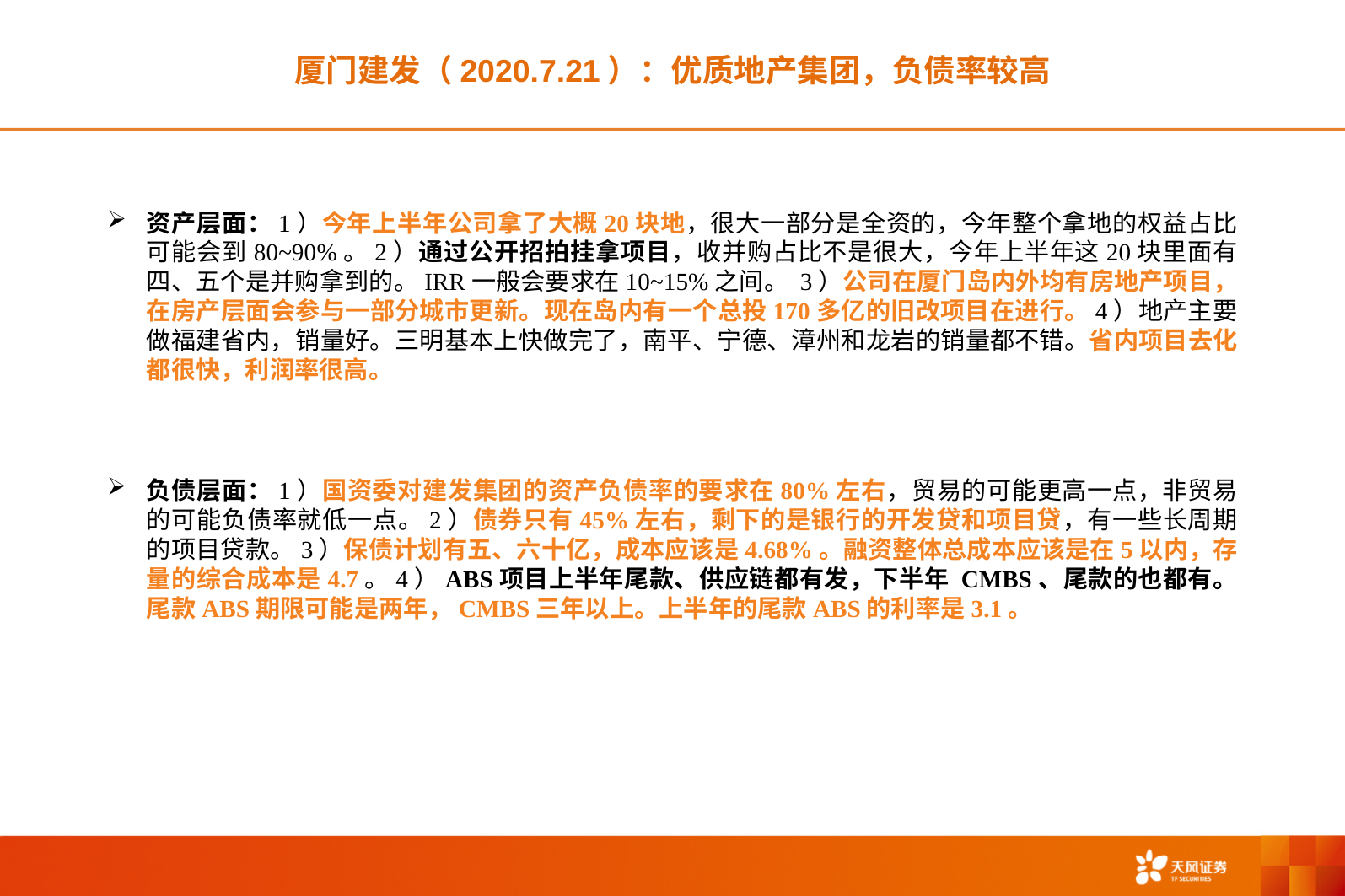

厦门建发（2020.7.21）：优质地产集团，负债率较高
资产层面：1）今年上半年公司拿了大概20块地，很大一部分是全资的，今年整个拿地的权益占比可能会到80~90%。2）通过公开招拍挂拿项目，收并购占比不是很大，今年上半年这20块里面有四、五个是并购拿到的。IRR一般会要求在10~15%之间。 3）公司在厦门岛内外均有房地产项目，在房产层面会参与一部分城市更新。现在岛内有一个总投170多亿的旧改项目在进行。4）地产主要做福建省内，销量好。三明基本上快做完了，南平、宁德、漳州和龙岩的销量都不错。省内项目去化都很快，利润率很高。

负债层面：1）国资委对建发集团的资产负债率的要求在80%左右，贸易的可能更高一点，非贸易的可能负债率就低一点。2）债券只有45%左右，剩下的是银行的开发贷和项目贷，有一些长周期的项目贷款。3）保债计划有五、六十亿，成本应该是4.68%。融资整体总成本应该是在5以内，存量的综合成本是4.7。4）ABS项目上半年尾款、供应链都有发，下半年 CMBS、尾款的也都有。尾款ABS期限可能是两年，CMBS三年以上。上半年的尾款ABS的利率是3.1。
45